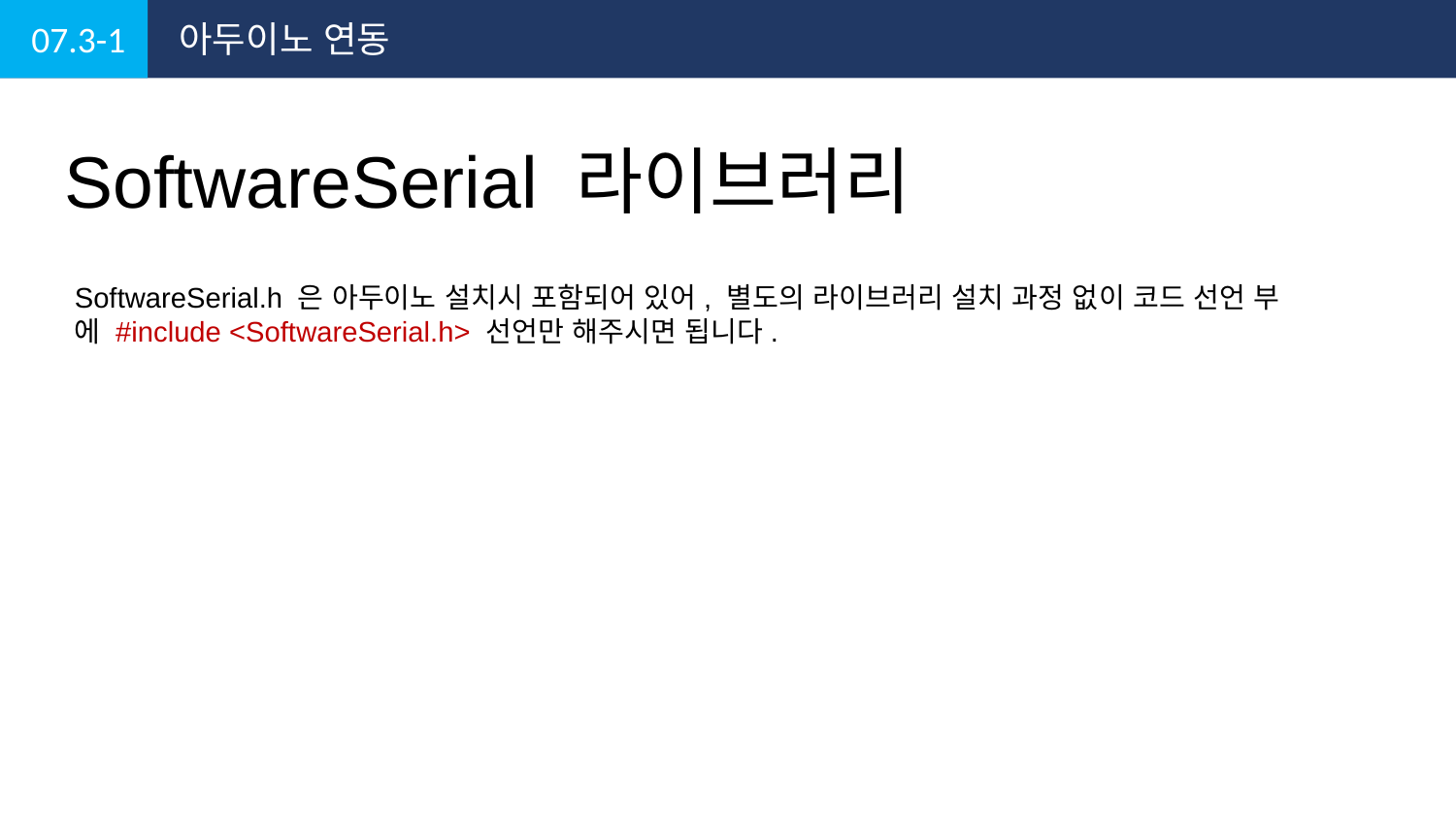

07.3-1
아두이노 연동
SoftwareSerial 라이브러리
SoftwareSerial.h 은 아두이노 설치시 포함되어 있어, 별도의 라이브러리 설치 과정 없이 코드 선언 부에 #include <SoftwareSerial.h> 선언만 해주시면 됩니다.